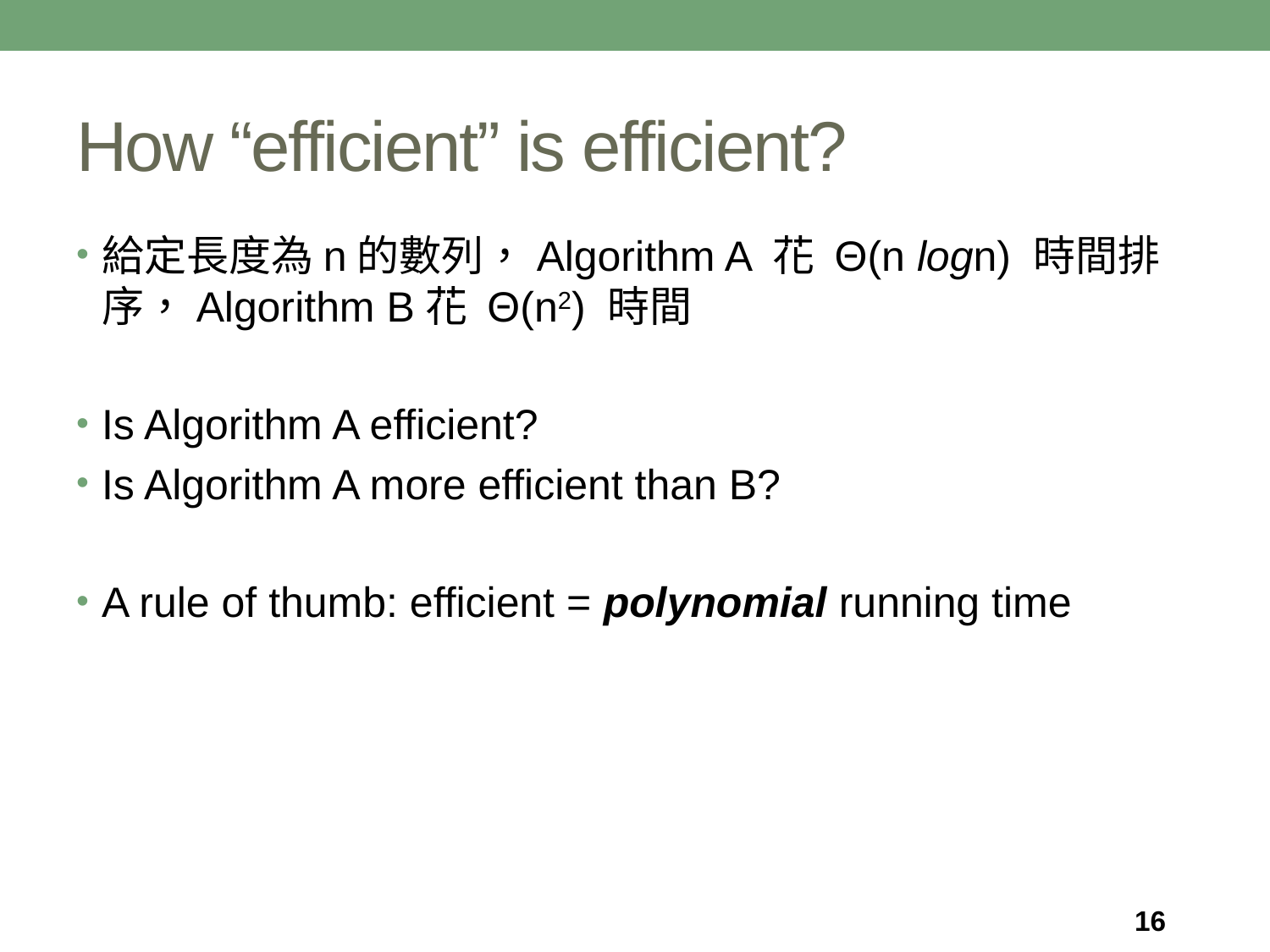

# How “efficient” is efficient?
給定長度為n的數列，Algorithm A 花 Θ(n logn) 時間排序，Algorithm B花 Θ(n2) 時間

Is Algorithm A efficient?
Is Algorithm A more efficient than B?

A rule of thumb: efficient = polynomial running time

16